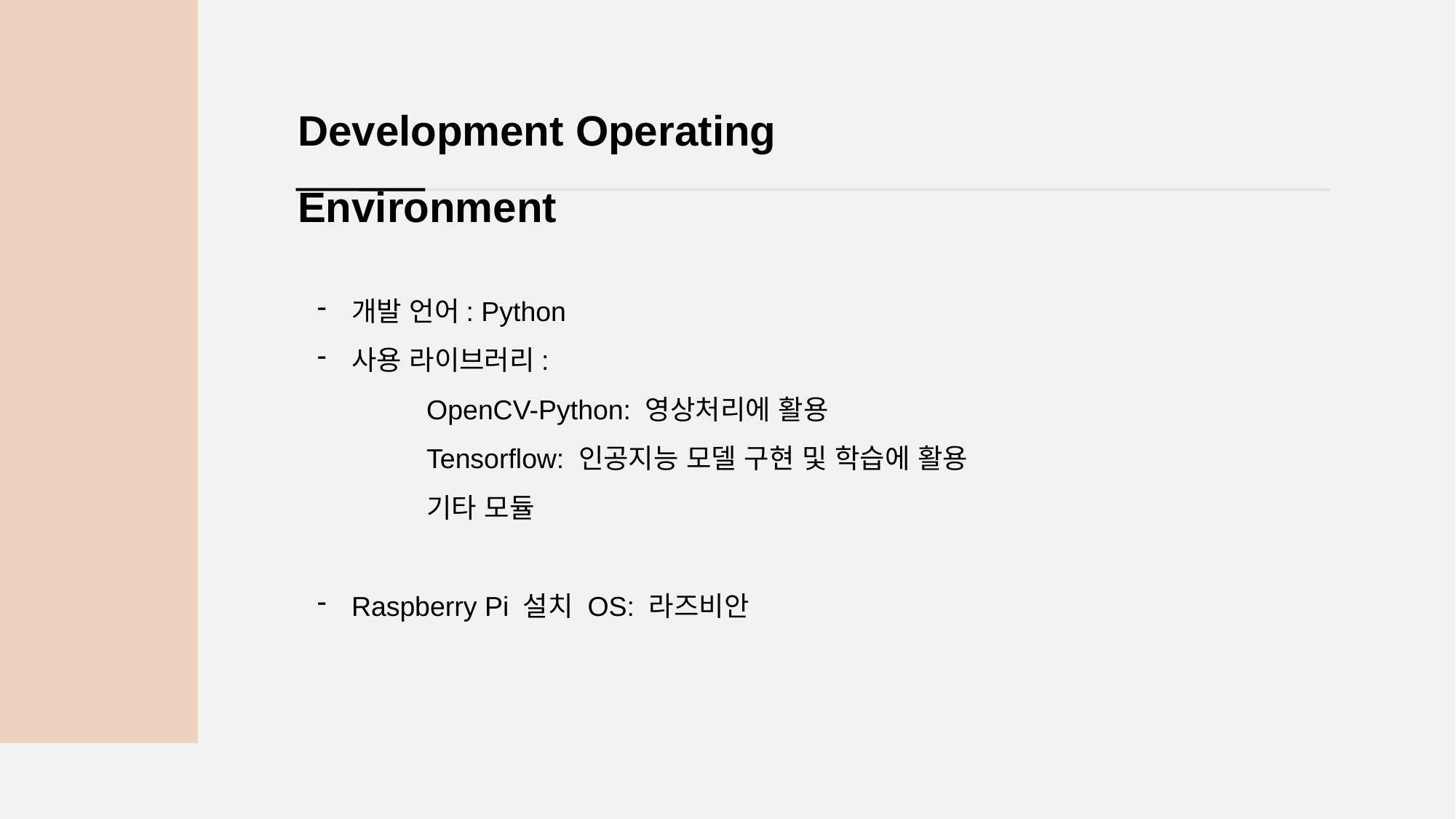

Development Operating Environment

개발 언어: Python
사용 라이브러리:
	OpenCV-Python: 영상처리에 활용
	Tensorflow: 인공지능 모델 구현 및 학습에 활용
	기타 모듈

Raspberry Pi 설치 OS: 라즈비안